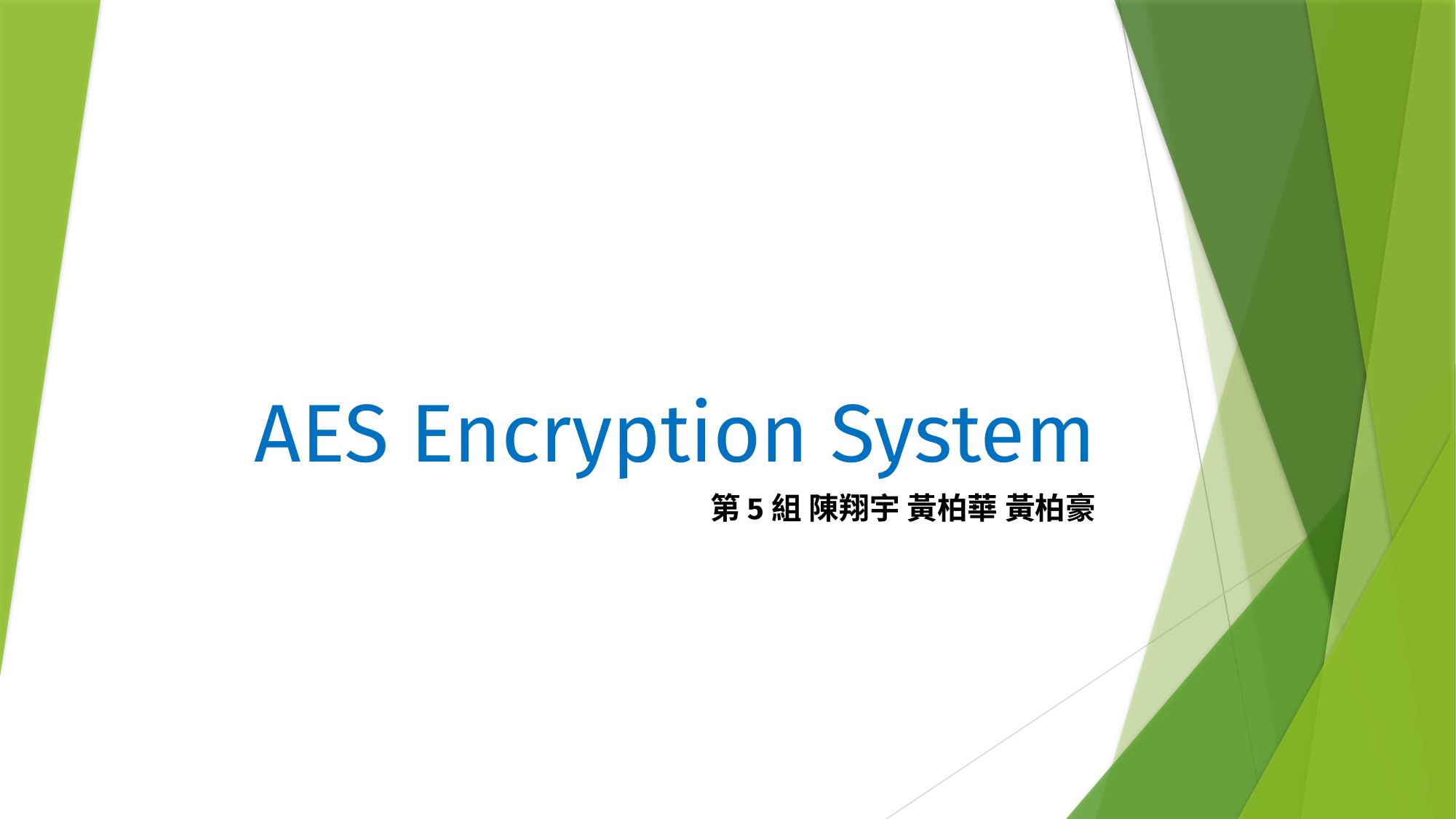

# AES Encryption System
第5組 陳翔宇 黃柏華 黃柏豪